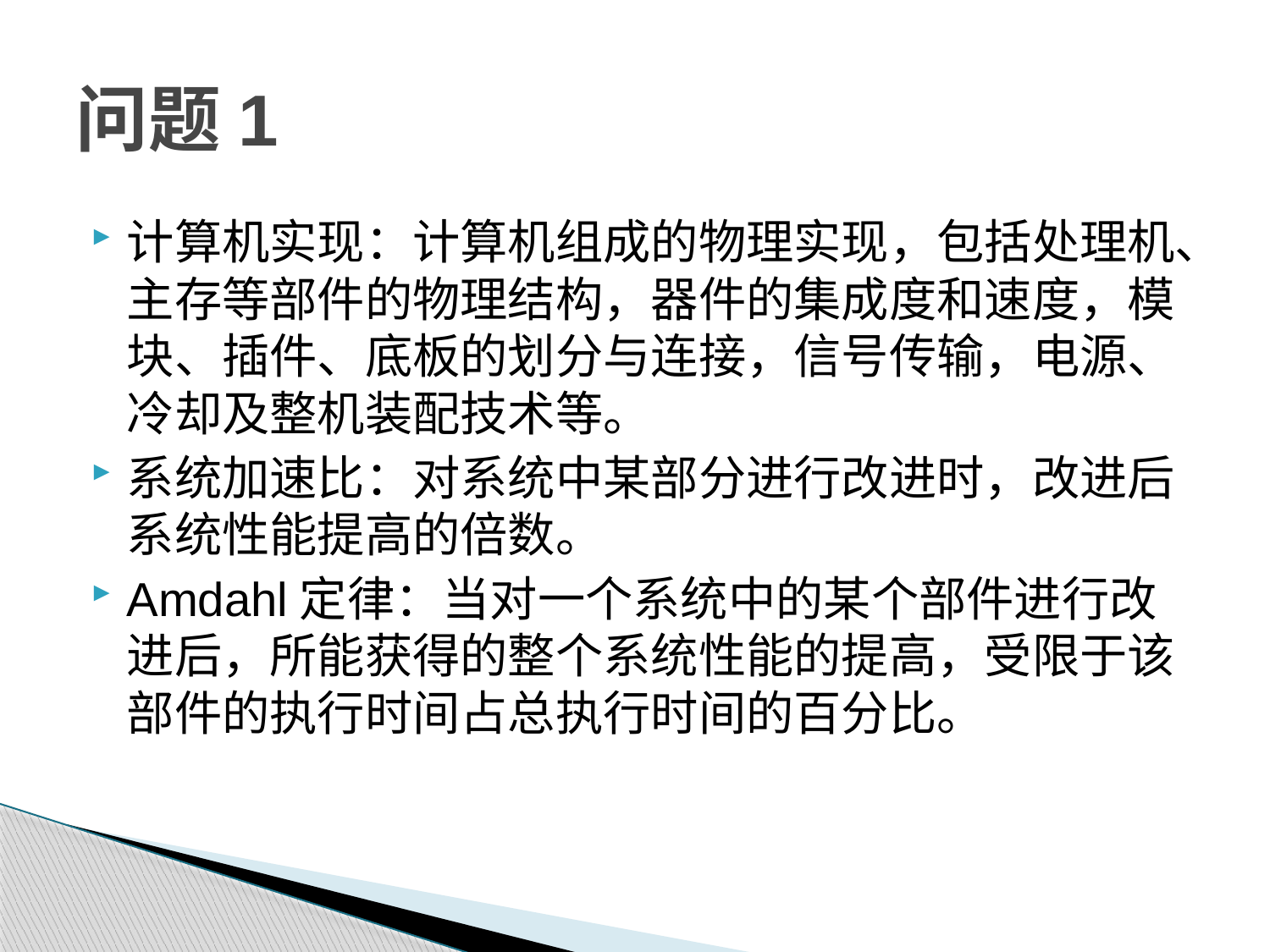

# 问题1
计算机实现：计算机组成的物理实现，包括处理机、主存等部件的物理结构，器件的集成度和速度，模块、插件、底板的划分与连接，信号传输，电源、冷却及整机装配技术等。
系统加速比：对系统中某部分进行改进时，改进后系统性能提高的倍数。
Amdahl定律：当对一个系统中的某个部件进行改进后，所能获得的整个系统性能的提高，受限于该部件的执行时间占总执行时间的百分比。